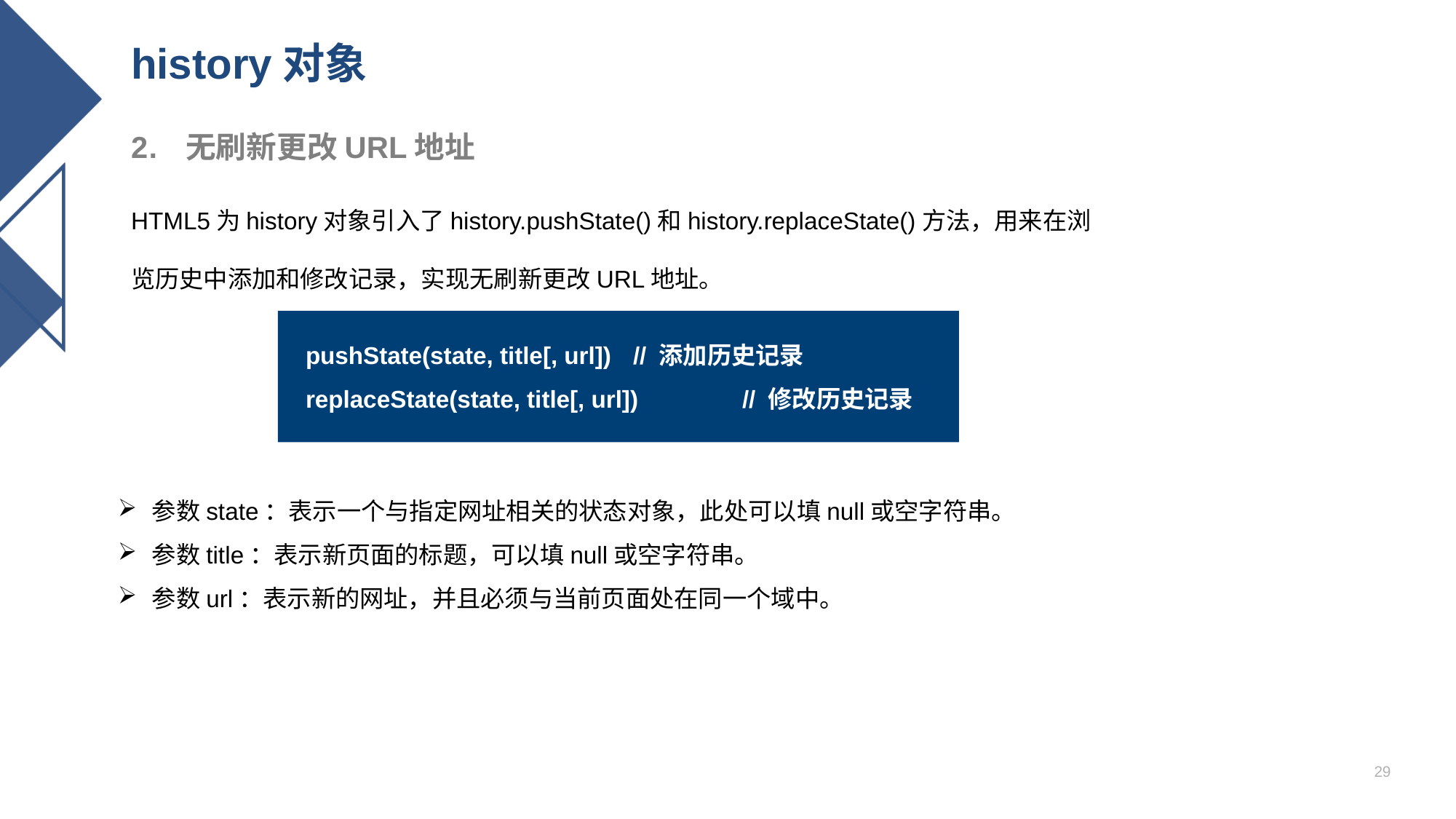

# history对象
无刷新更改URL地址
HTML5为history对象引入了history.pushState()和history.replaceState()方法，用来在浏览历史中添加和修改记录，实现无刷新更改URL地址。

pushState(state, title[, url])	// 添加历史记录
replaceState(state, title[, url])	// 修改历史记录
参数state：表示一个与指定网址相关的状态对象，此处可以填null或空字符串。
参数title：表示新页面的标题，可以填null或空字符串。
参数url：表示新的网址，并且必须与当前页面处在同一个域中。
29